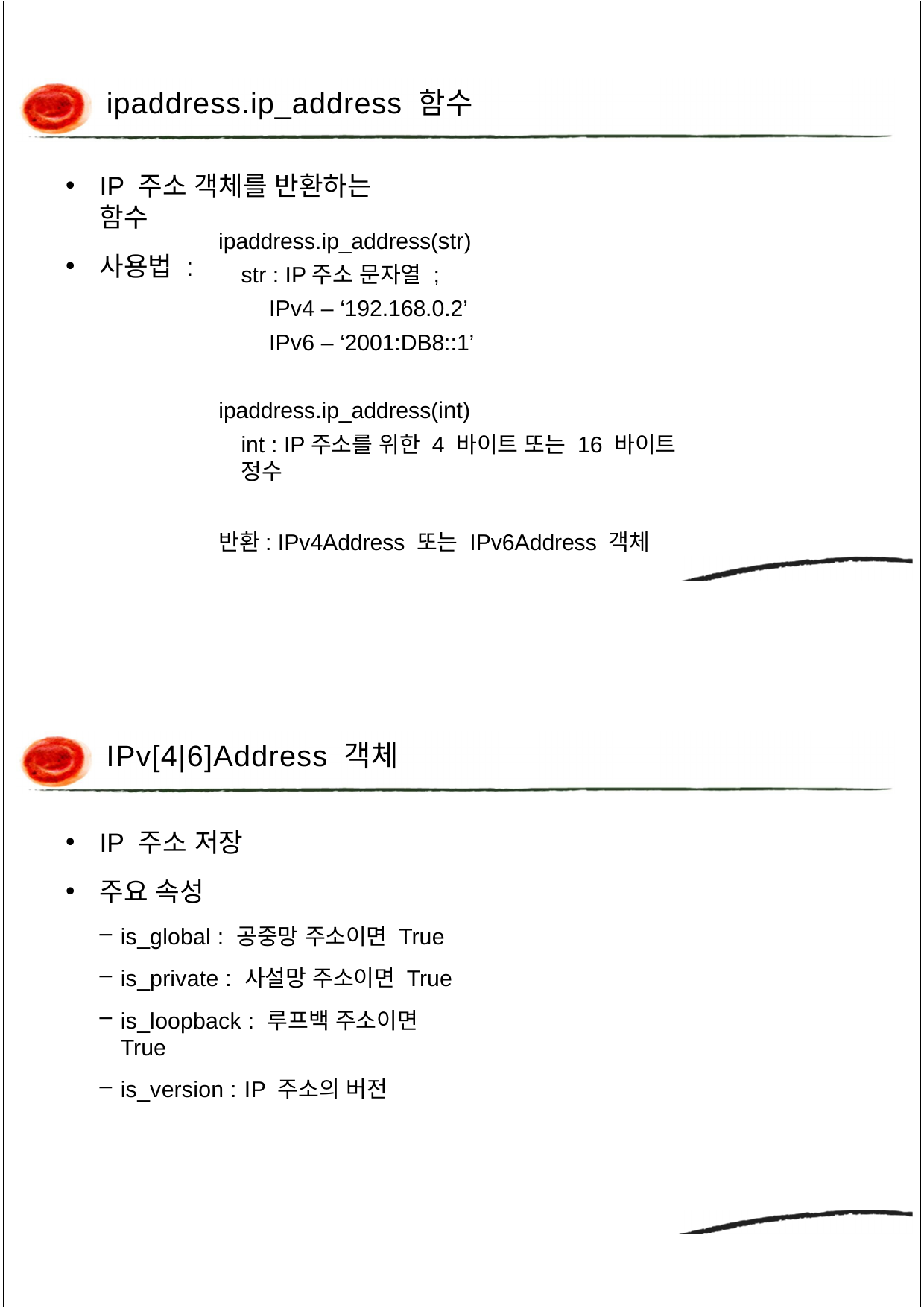

ipaddress.ip_address 함수
IP 주소 객체를 반환하는 함수
사용법 :
ipaddress.ip_address(str)  str : IP주소 문자열 ;
IPv4 – ‘192.168.0.2’
IPv6 – ‘2001:DB8::1’
ipaddress.ip_address(int)
int : IP주소를 위한 4 바이트 또는 16 바이트 정수

반환: IPv4Address 또는 IPv6Address 객체

IPv[4|6]Address 객체

IP 주소 저장
주요 속성
is_global : 공중망 주소이면 True
is_private : 사설망 주소이면 True
is_loopback : 루프백 주소이면 True
is_version : IP 주소의 버전